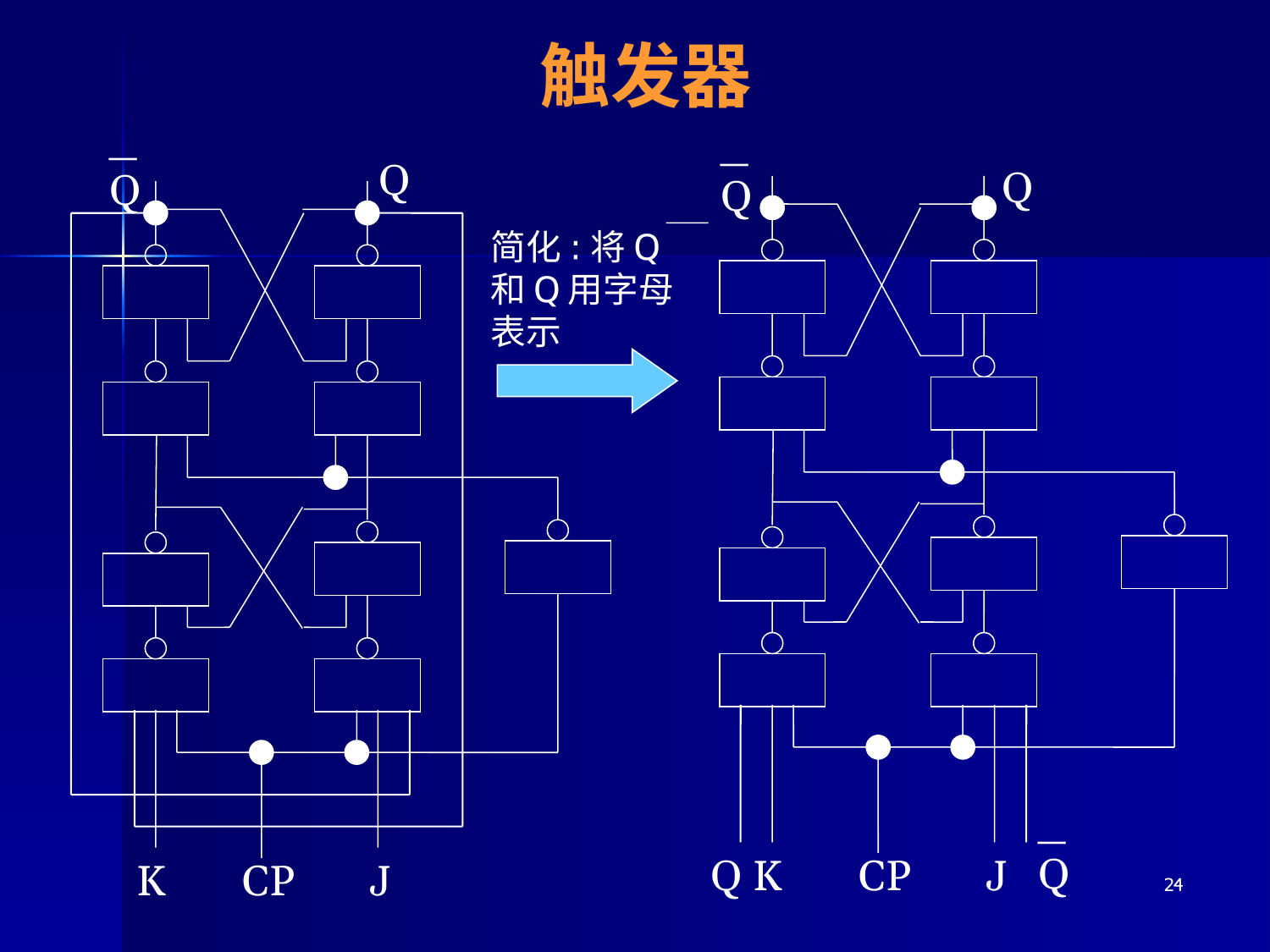

# 触发器
_
Q
Q

K
CP
J
_
Q
Q

_
Q
Q
K
CP
J
简化:将Q和Q用字母表示

24